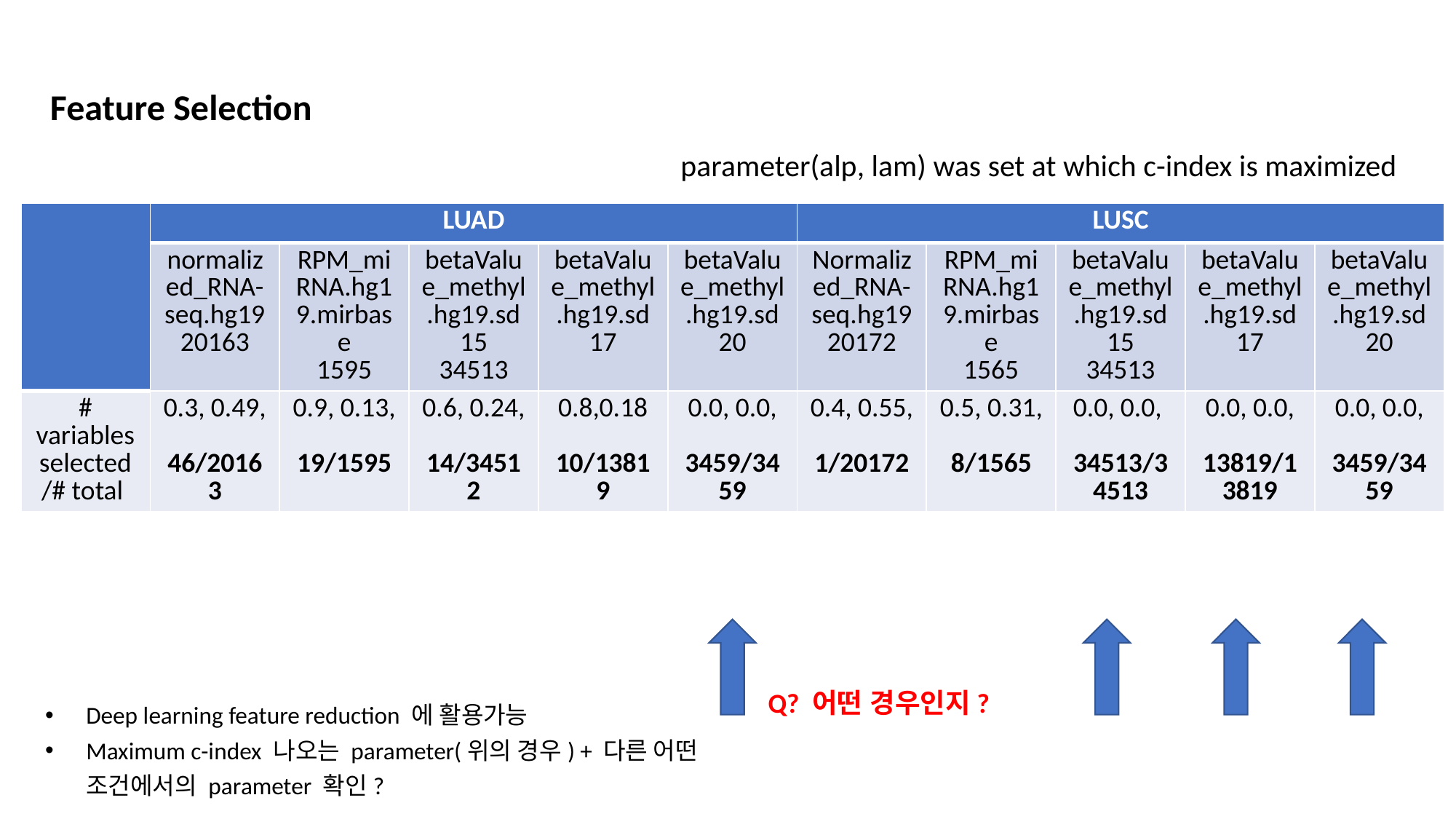

# Feature Selection
parameter(alp, lam) was set at which c-index is maximized
|  | LUAD |  |  |  |  | LUSC |  |  |  |  |
| --- | --- | --- | --- | --- | --- | --- | --- | --- | --- | --- |
|  | normalized\_RNA-seq.hg19 20163 | RPM\_miRNA.hg19.mirbase 1595 | betaValue\_methyl.hg19.sd15 34513 | betaValue\_methyl.hg19.sd17 | betaValue\_methyl.hg19.sd20 | Normalized\_RNA-seq.hg19 20172 | RPM\_miRNA.hg19.mirbase 1565 | betaValue\_methyl.hg19.sd15 34513 | betaValue\_methyl.hg19.sd17 | betaValue\_methyl.hg19.sd20 |
| # variables selected /# total | 0.3, 0.49, 46/20163 | 0.9, 0.13, 19/1595 | 0.6, 0.24, 14/34512 | 0.8,0.18 10/13819 | 0.0, 0.0, 3459/3459 | 0.4, 0.55, 1/20172 | 0.5, 0.31, 8/1565 | 0.0, 0.0, 34513/34513 | 0.0, 0.0, 13819/13819 | 0.0, 0.0, 3459/3459 |

Q? 어떤 경우인지?
Deep learning feature reduction 에 활용가능
Maximum c-index 나오는 parameter(위의 경우) + 다른 어떤 조건에서의 parameter 확인?